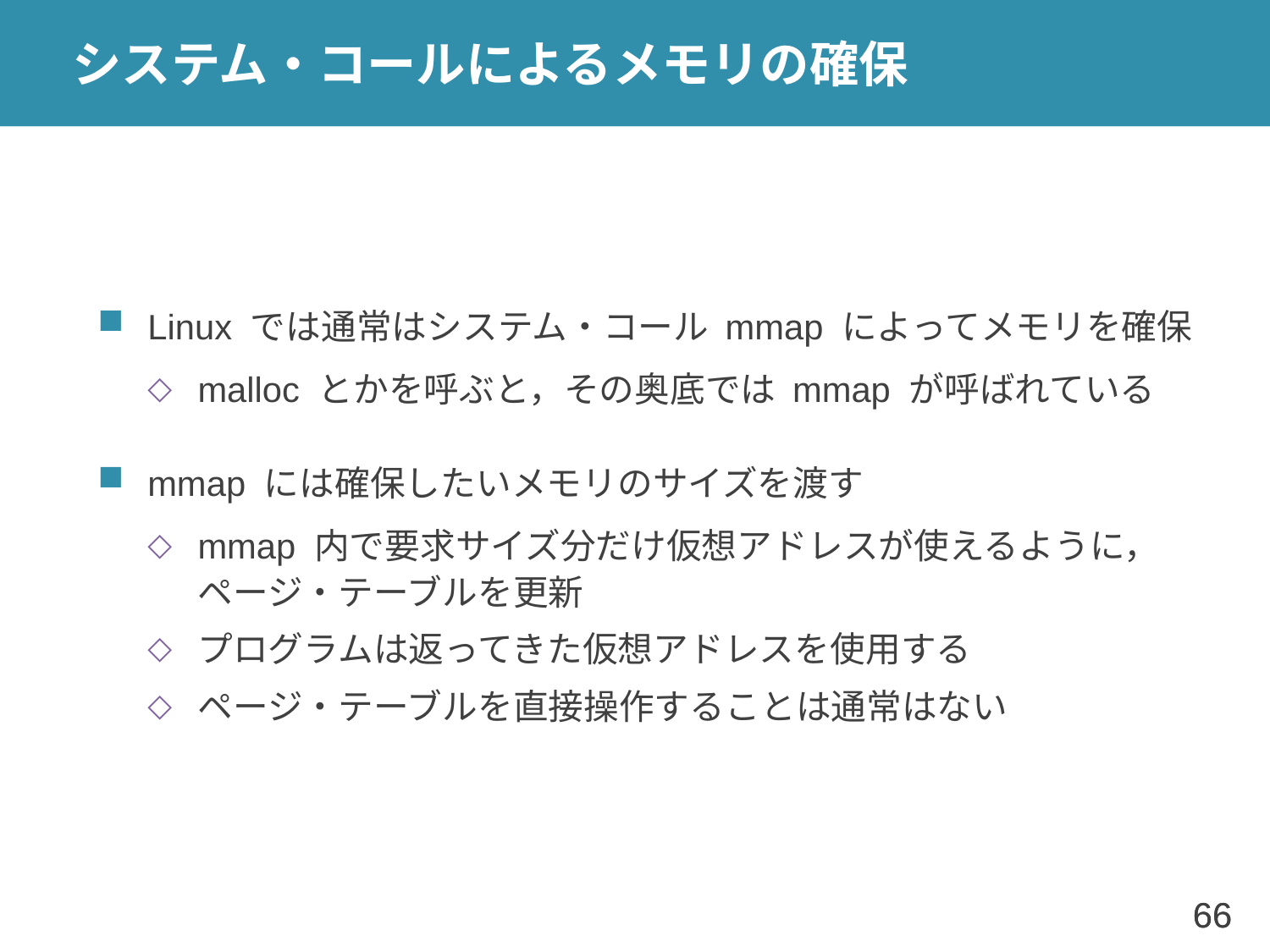

# システム・コールによるメモリの確保
Linux では通常はシステム・コール mmap によってメモリを確保
malloc とかを呼ぶと，その奥底では mmap が呼ばれている
mmap には確保したいメモリのサイズを渡す
mmap 内で要求サイズ分だけ仮想アドレスが使えるように，
ページ・テーブルを更新
プログラムは返ってきた仮想アドレスを使用する
ページ・テーブルを直接操作することは通常はない